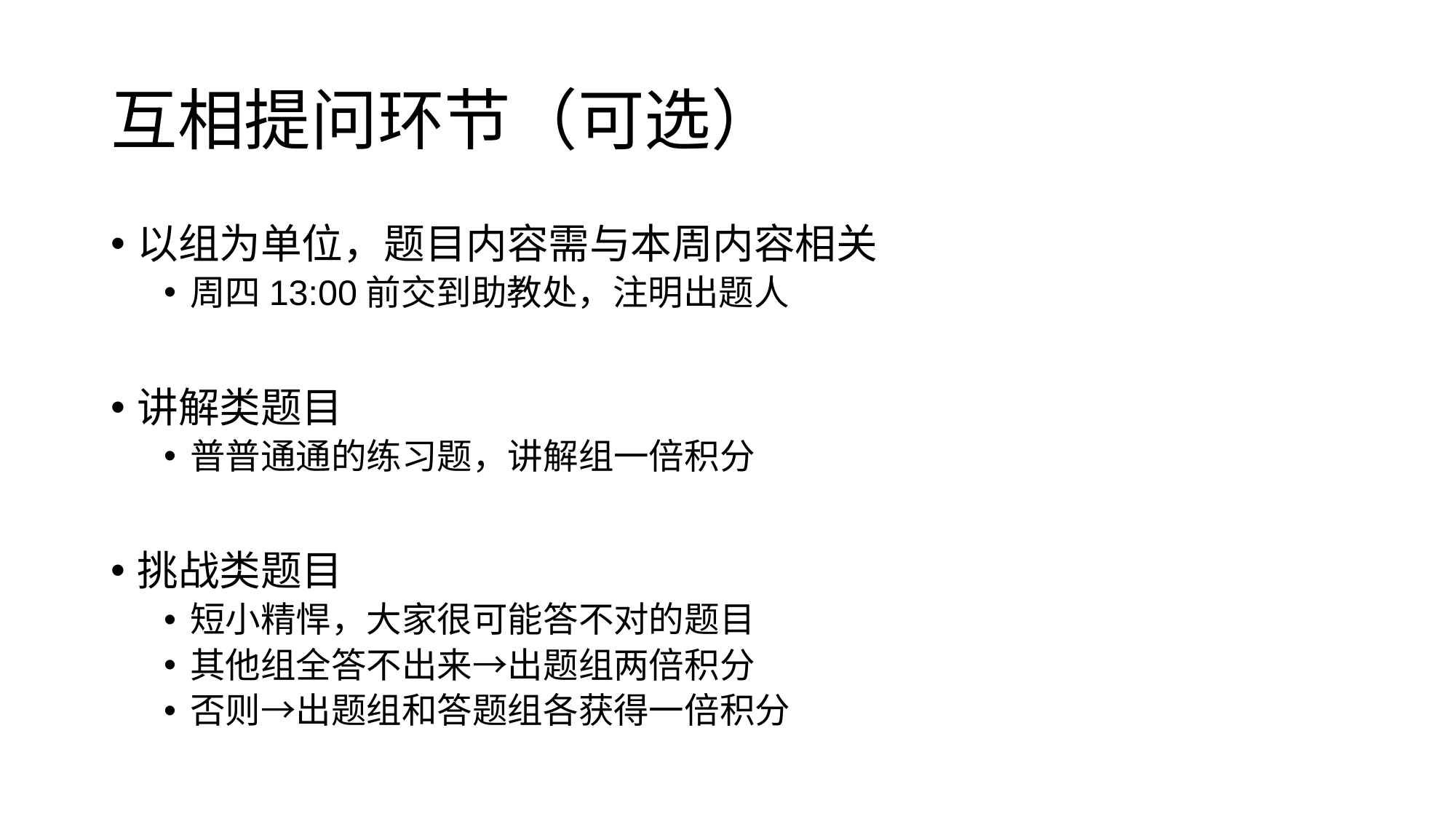

# 互相提问环节（可选）
以组为单位，题目内容需与本周内容相关
周四13:00前交到助教处，注明出题人

讲解类题目
普普通通的练习题，讲解组一倍积分

挑战类题目
短小精悍，大家很可能答不对的题目
其他组全答不出来→出题组两倍积分
否则→出题组和答题组各获得一倍积分